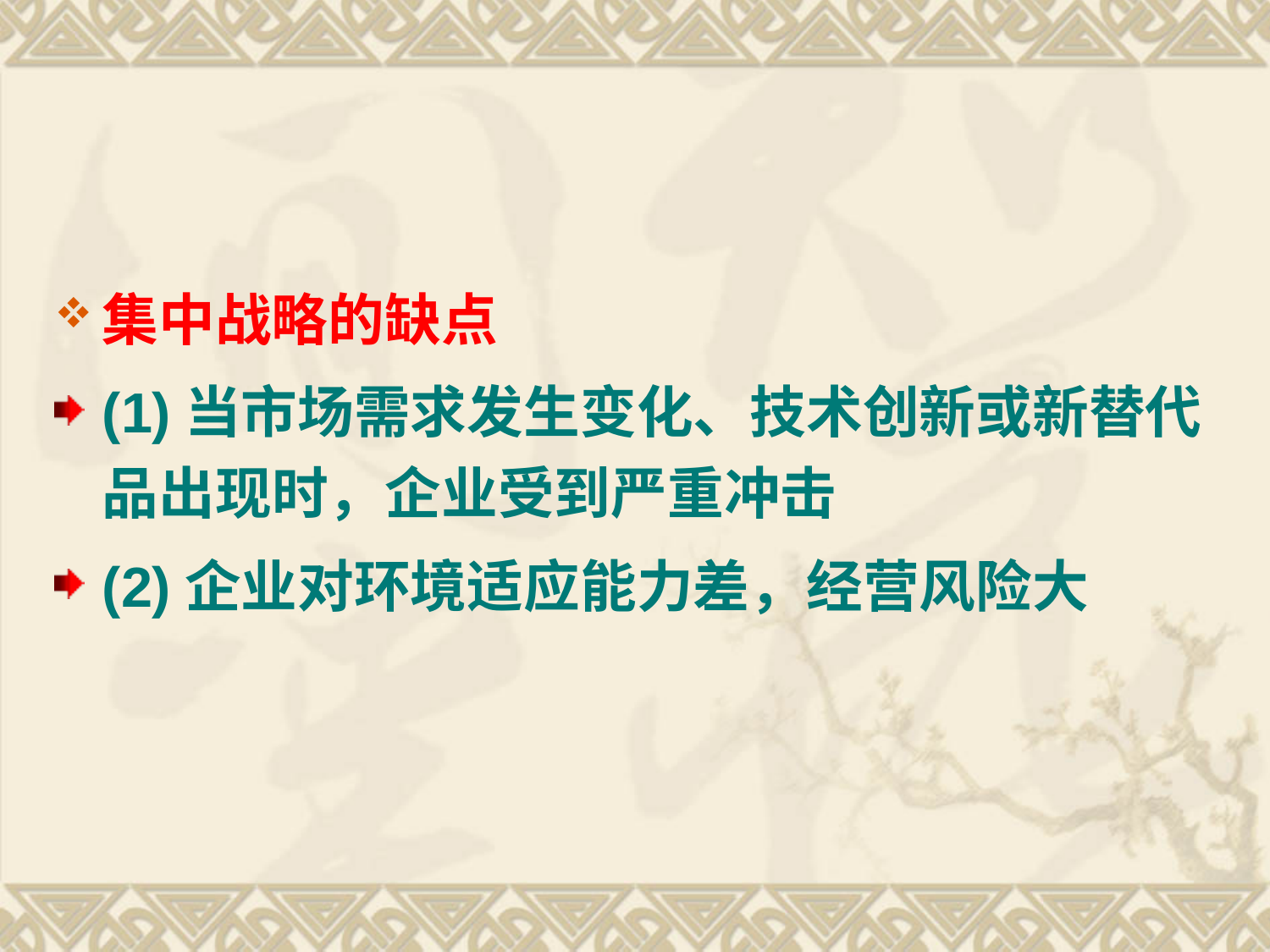

#
集中战略的缺点
(1)当市场需求发生变化、技术创新或新替代品出现时，企业受到严重冲击
(2)企业对环境适应能力差，经营风险大